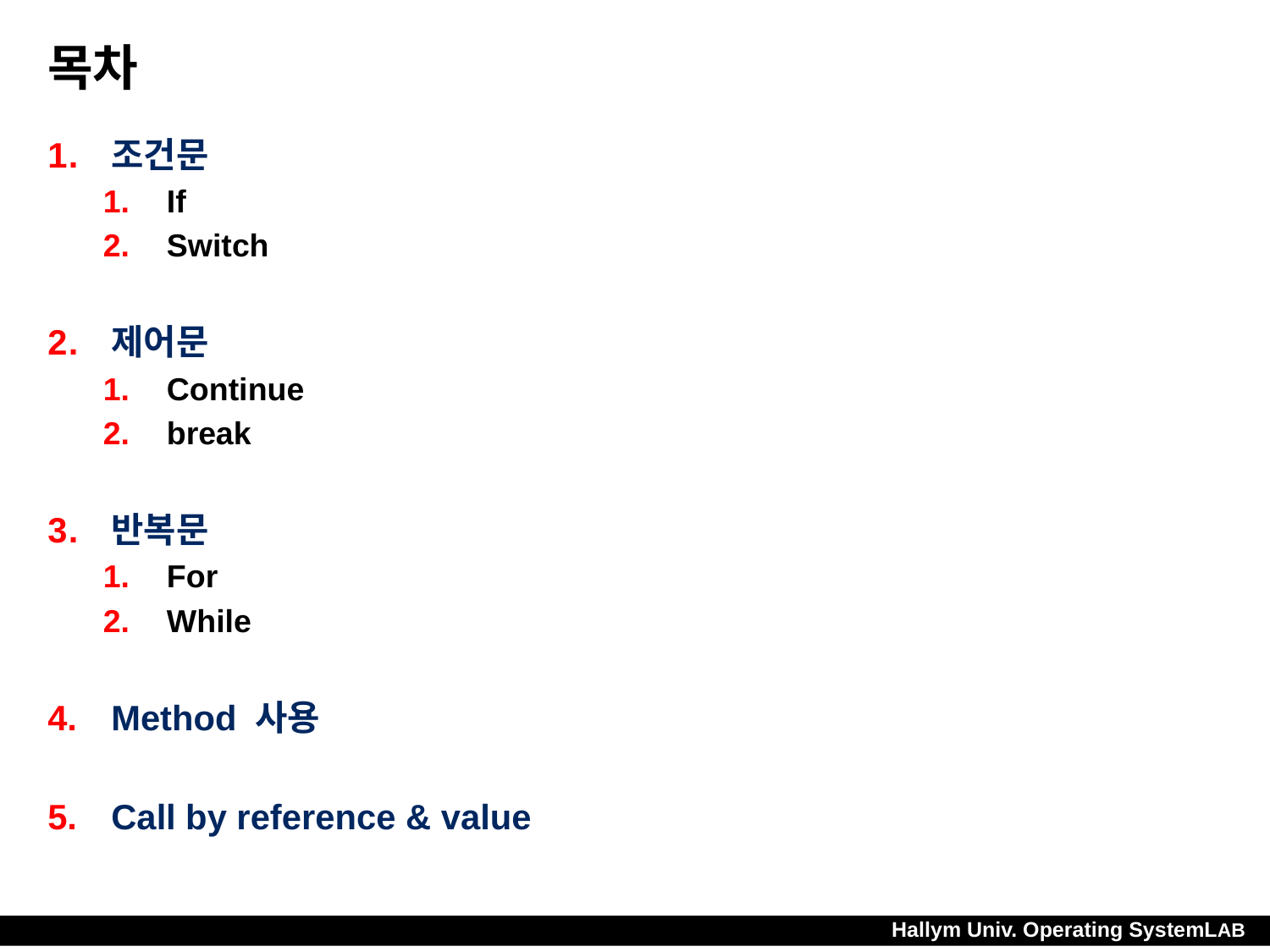

# 목차
조건문
If
Switch

제어문
Continue
break

반복문
For
While

Method 사용

Call by reference & value